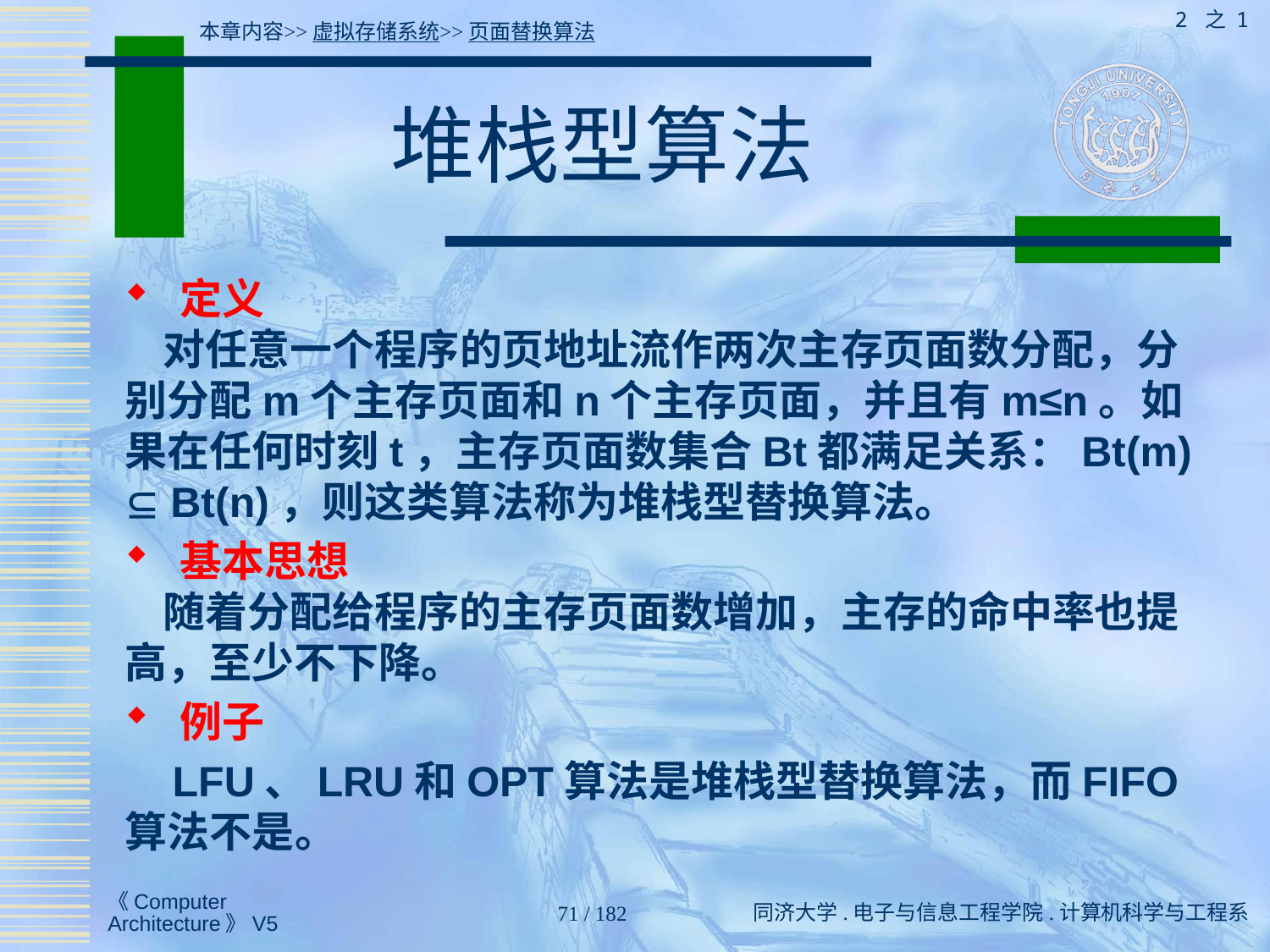

2 之 1
本章内容>>虚拟存储系统>>页面替换算法
# 堆栈型算法
  定义
    对任意一个程序的页地址流作两次主存页面数分配，分别分配m个主存页面和n个主存页面，并且有m≤n。如果在任何时刻t，主存页面数集合Bt都满足关系：Bt(m) ⊆ Bt(n)，则这类算法称为堆栈型替换算法。
  基本思想
    随着分配给程序的主存页面数增加，主存的命中率也提高，至少不下降。
  例子
    LFU、LRU和OPT算法是堆栈型替换算法，而FIFO算法不是。